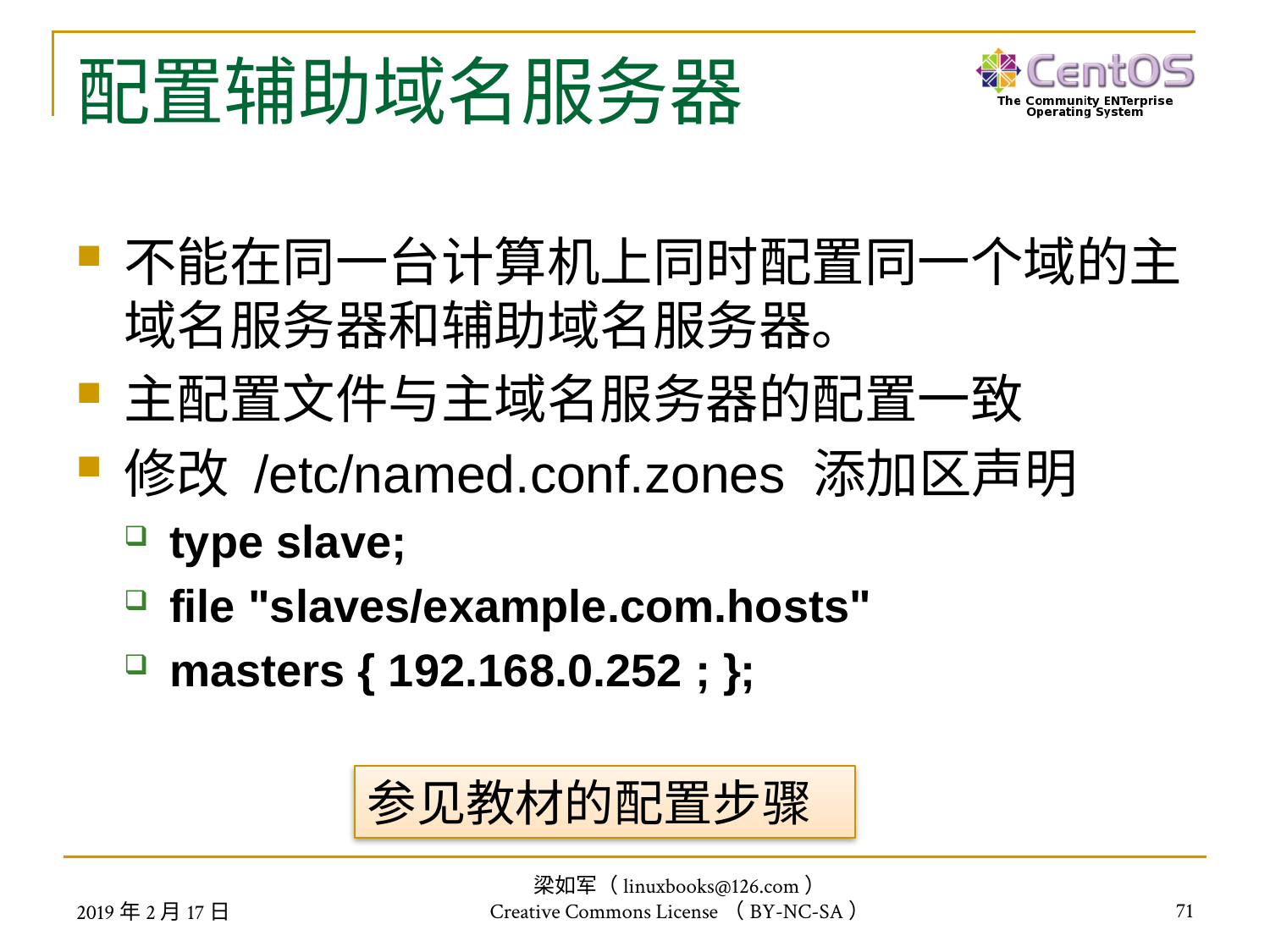

# 配置辅助域名服务器
不能在同一台计算机上同时配置同一个域的主域名服务器和辅助域名服务器。
主配置文件与主域名服务器的配置一致
修改 /etc/named.conf.zones 添加区声明
type slave;
file "slaves/example.com.hosts"
masters { 192.168.0.252 ; };
参见教材的配置步骤
梁如军（linuxbooks@126.com）
Creative Commons License（BY-NC-SA）
2019年2月17日
71